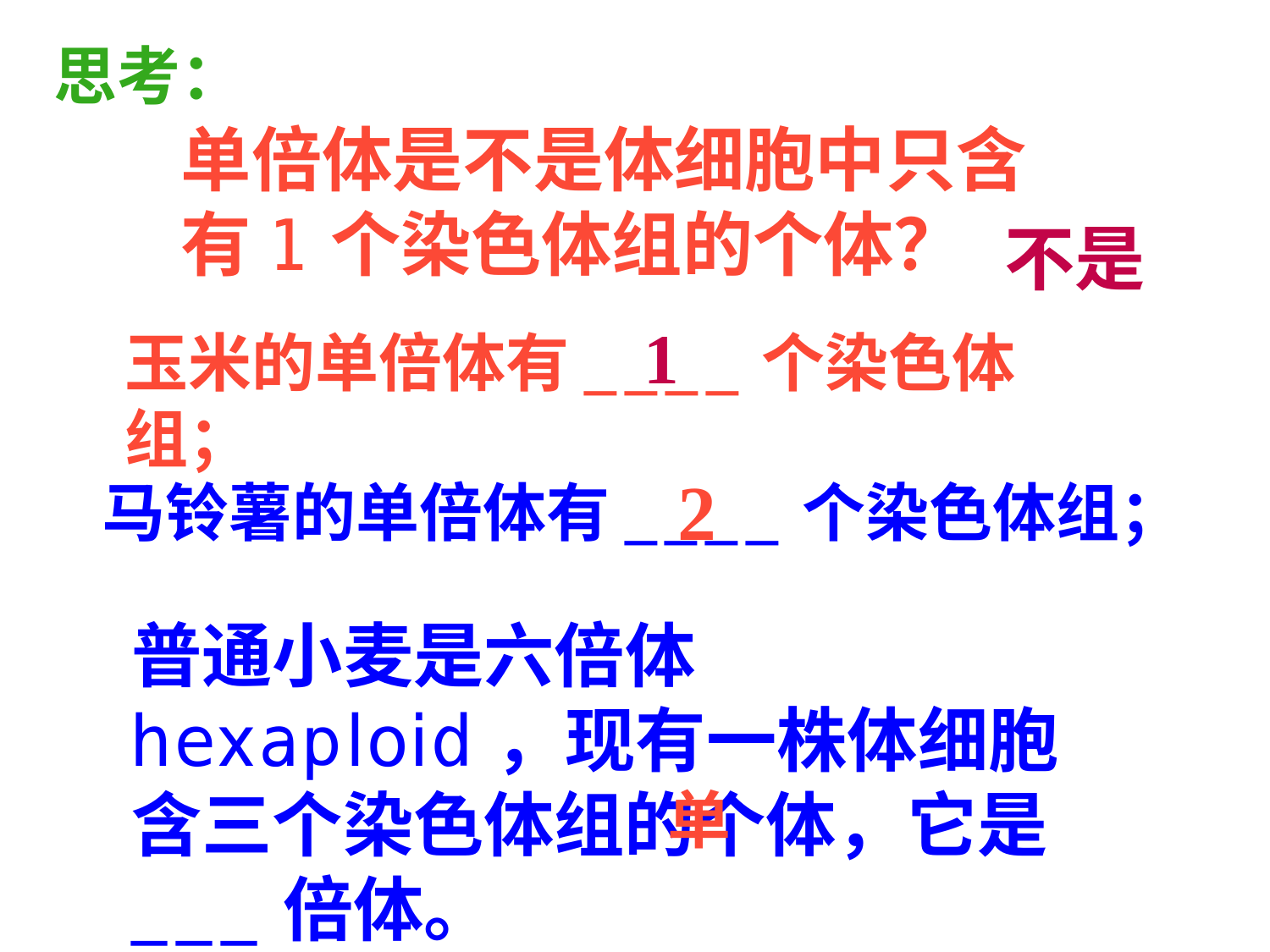

思考：
单倍体是不是体细胞中只含有1个染色体组的个体？
不是
1
玉米的单倍体有____个染色体组；
2
马铃薯的单倍体有____个染色体组；
普通小麦是六倍体hexaploid，现有一株体细胞含三个染色体组的个体，它是___倍体。
单